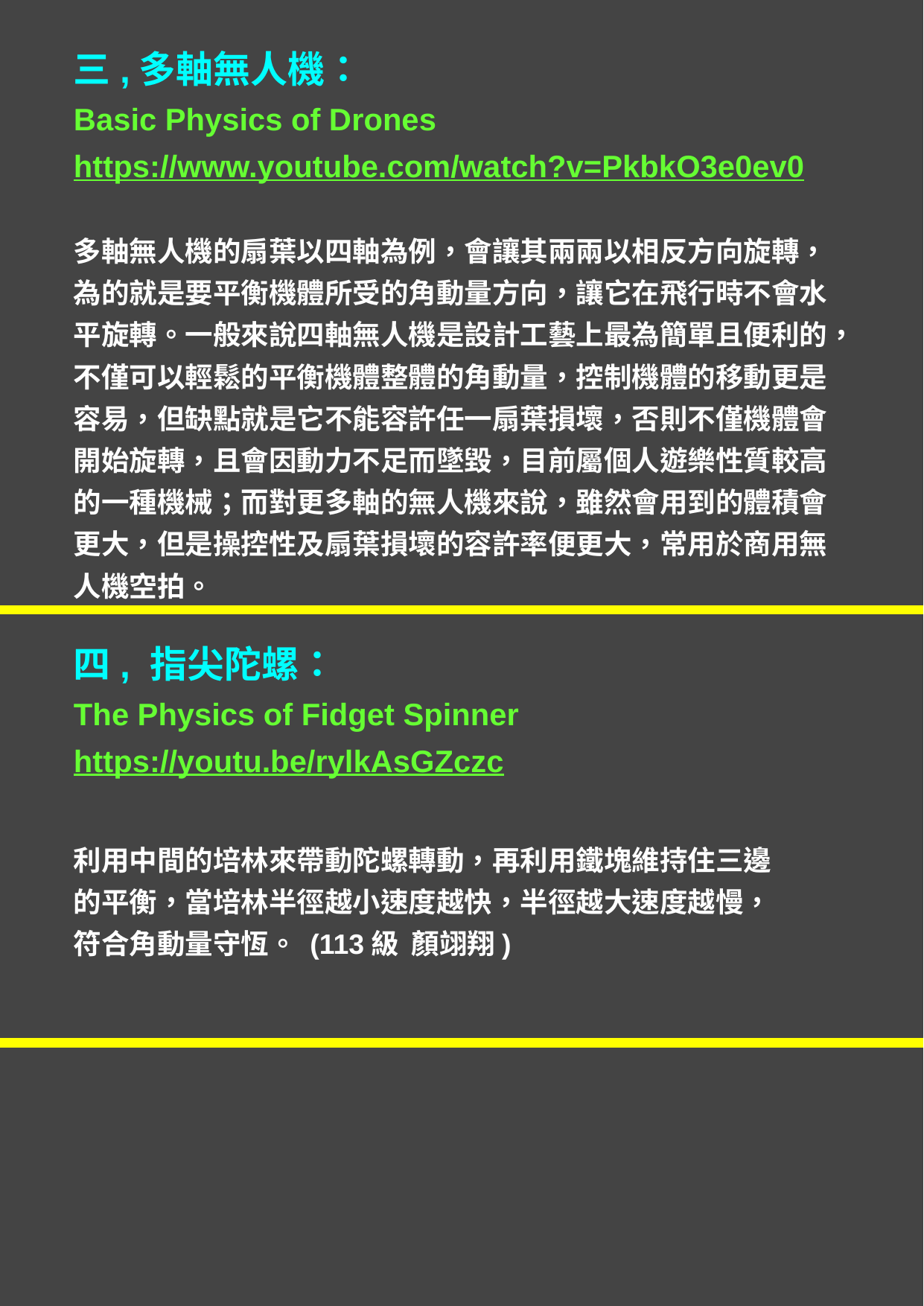

三,多軸無人機：
Basic Physics of Drones
https://www.youtube.com/watch?v=PkbkO3e0ev0

多軸無人機的扇葉以四軸為例，會讓其兩兩以相反方向旋轉，為的就是要平衡機體所受的角動量方向，讓它在飛行時不會水平旋轉。一般來說四軸無人機是設計工藝上最為簡單且便利的，不僅可以輕鬆的平衡機體整體的角動量，控制機體的移動更是容易，但缺點就是它不能容許任一扇葉損壞，否則不僅機體會開始旋轉，且會因動力不足而墜毀，目前屬個人遊樂性質較高的一種機械；而對更多軸的無人機來說，雖然會用到的體積會更大，但是操控性及扇葉損壞的容許率便更大，常用於商用無人機空拍。
四, 指尖陀螺：
The Physics of Fidget Spinner
https://youtu.be/rylkAsGZczc

利用中間的培林來帶動陀螺轉動，再利用鐵塊維持住三邊的平衡，當培林半徑越小速度越快，半徑越大速度越慢，
符合角動量守恆。 (113級  顏翊翔)